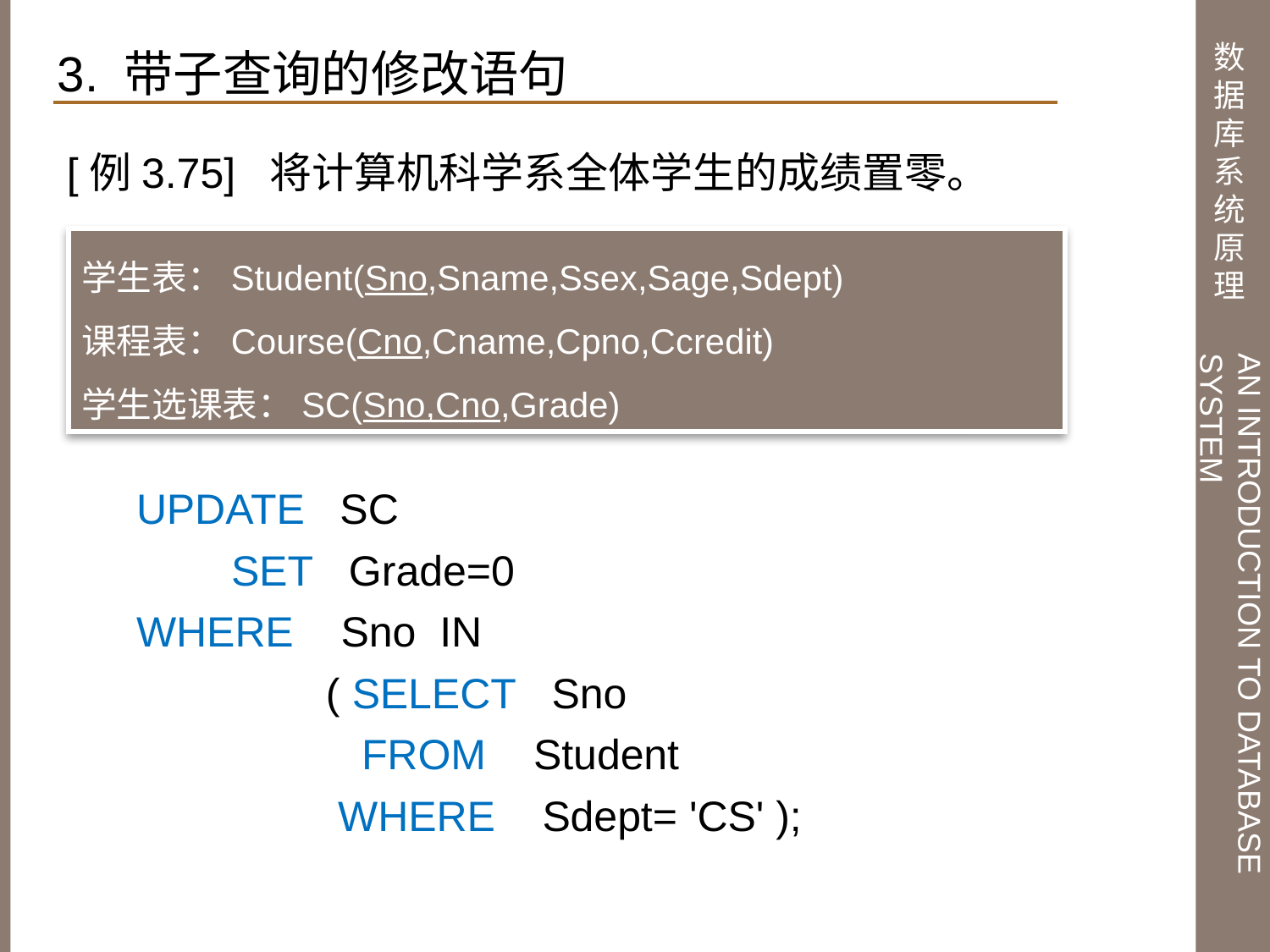

3. 带子查询的修改语句
 [例3.75]  将计算机科学系全体学生的成绩置零。
学生表：Student(Sno,Sname,Ssex,Sage,Sdept)
课程表：Course(Cno,Cname,Cpno,Ccredit)
学生选课表：SC(Sno,Cno,Grade)
学生表：Student(Sno,Sname,Ssex,Sage,Sdept)
课程表：Course(Cno,Cname,Cpno,Ccredit)
学生选课表：SC(Sno,Cno,Grade)
UPDATE   SC
        SET   Grade=0
WHERE    Sno  IN
                ( SELECT   Sno
                   FROM    Student
                 WHERE    Sdept= 'CS' );